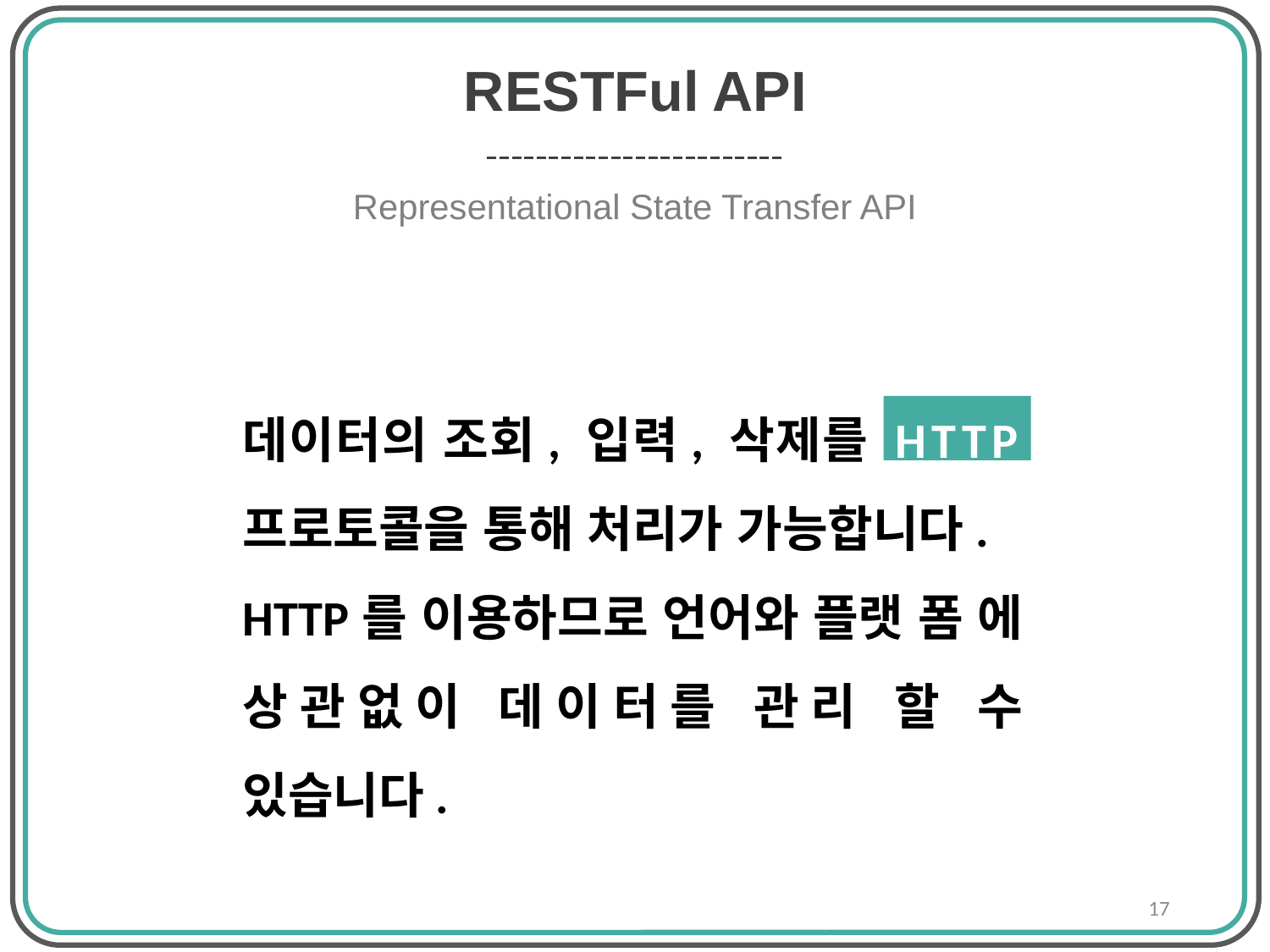

RESTFul API
Representational State Transfer API
데이터의 조회, 입력, 삭제를 HTTP 프로토콜을 통해 처리가 가능합니다.
HTTP를 이용하므로 언어와 플랫 폼 에 상관없이 데이터를 관리 할 수 있습니다.

17